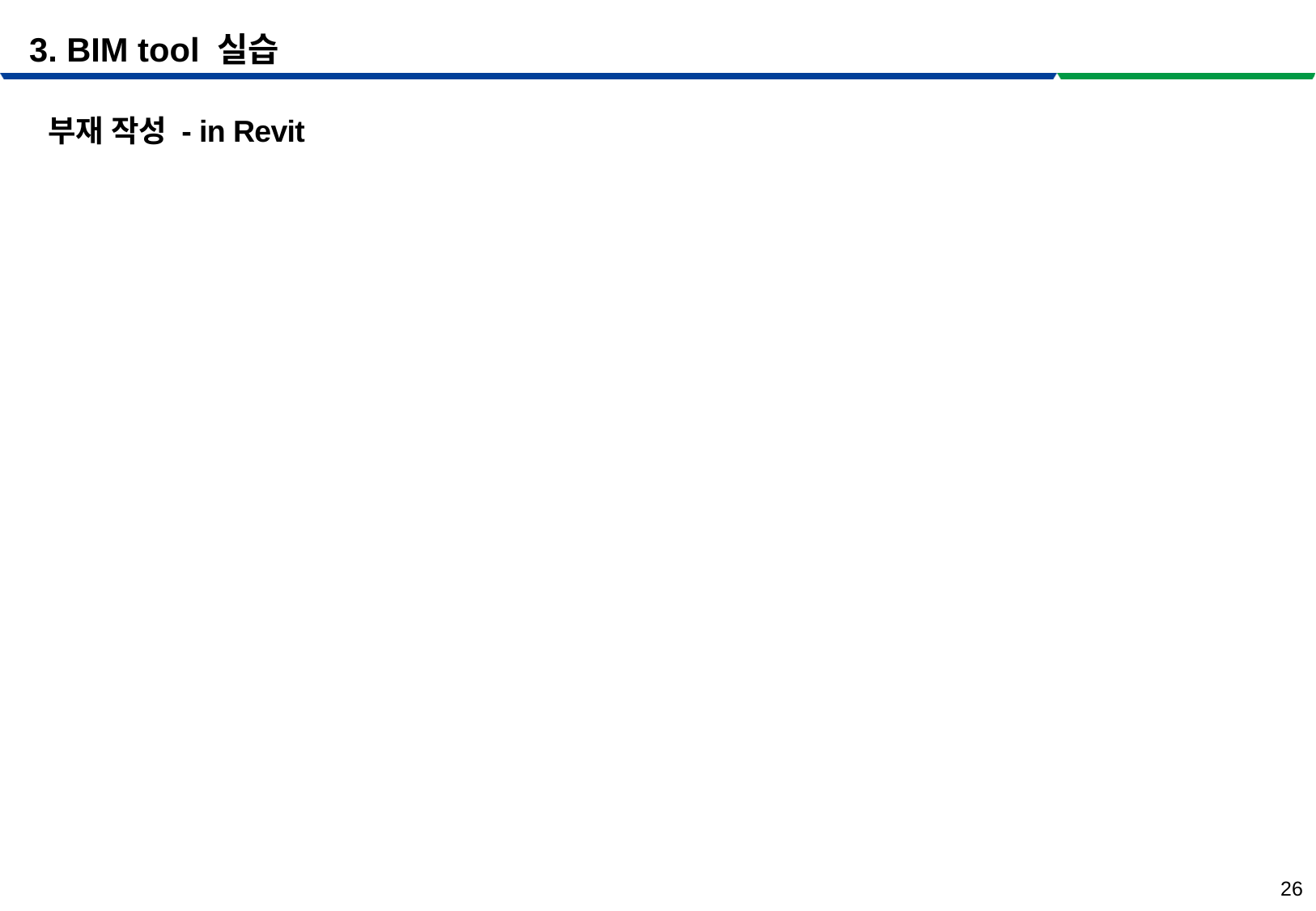

# 3. BIM tool 실습
부재 작성 - in Revit